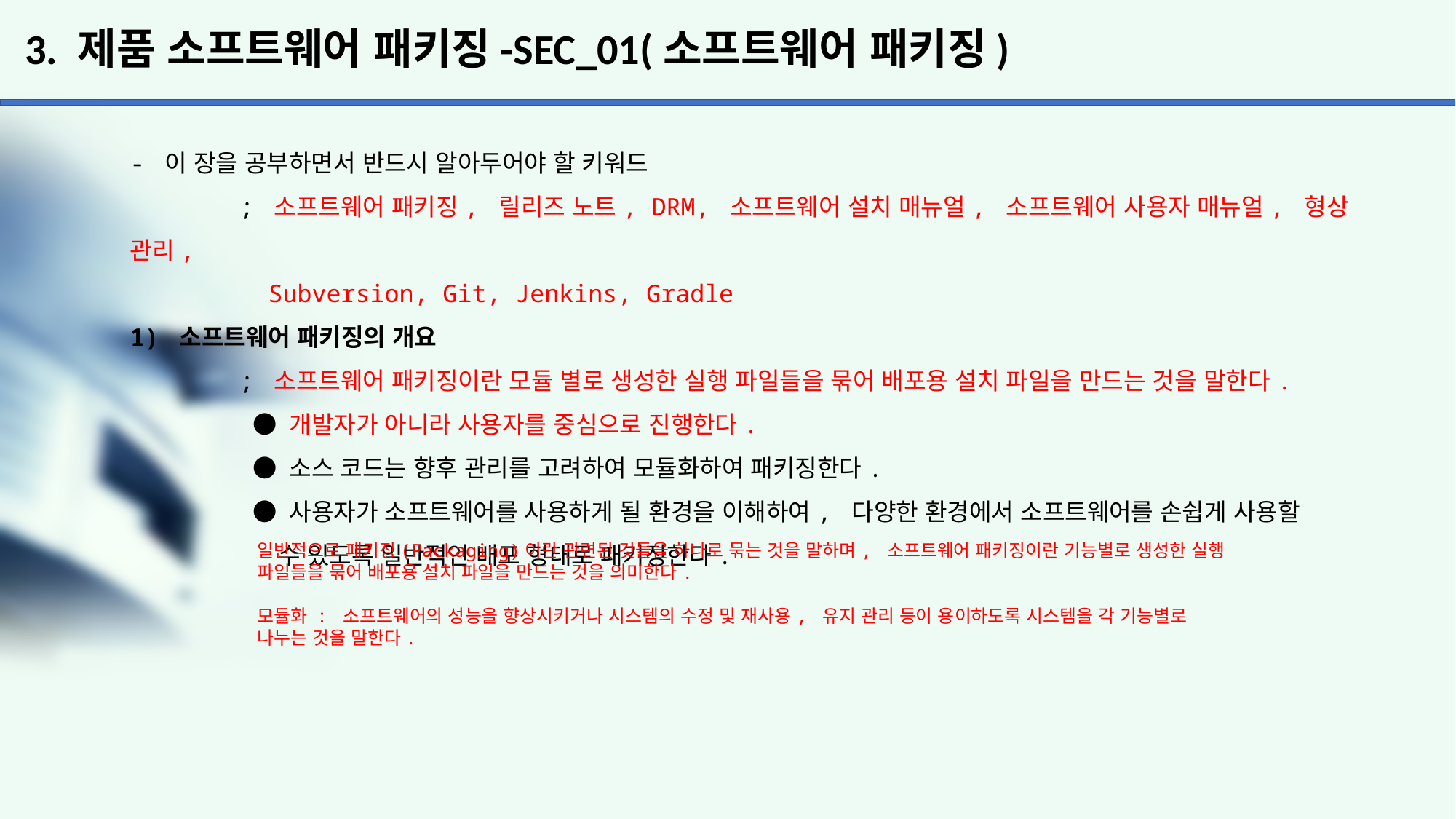

# 3. 제품 소프트웨어 패키징-SEC_01(소프트웨어 패키징)
- 이 장을 공부하면서 반드시 알아두어야 할 키워드
	; 소프트웨어 패키징, 릴리즈 노트, DRM, 소프트웨어 설치 매뉴얼, 소프트웨어 사용자 매뉴얼, 형상 관리,
	  Subversion, Git, Jenkins, Gradle
1) 소프트웨어 패키징의 개요
	; 소프트웨어 패키징이란 모듈 별로 생성한 실행 파일들을 묶어 배포용 설치 파일을 만드는 것을 말한다.
	  ● 개발자가 아니라 사용자를 중심으로 진행한다.
	  ● 소스 코드는 향후 관리를 고려하여 모듈화하여 패키징한다.
	  ● 사용자가 소프트웨어를 사용하게 될 환경을 이해하여, 다양한 환경에서 소프트웨어를 손쉽게 사용할
	     수 있도록 일반적인 배포 형태로 패키징한다.
일반적으로 패키징(Packaging)이란 관련된 것들을 하나로 묶는 것을 말하며, 소프트웨어 패키징이란 기능별로 생성한 실행
파일들을 묶어 배포용 설치 파일을 만드는 것을 의미한다.

모듈화 : 소프트웨어의 성능을 향상시키거나 시스템의 수정 및 재사용, 유지 관리 등이 용이하도록 시스템을 각 기능별로
나누는 것을 말한다.